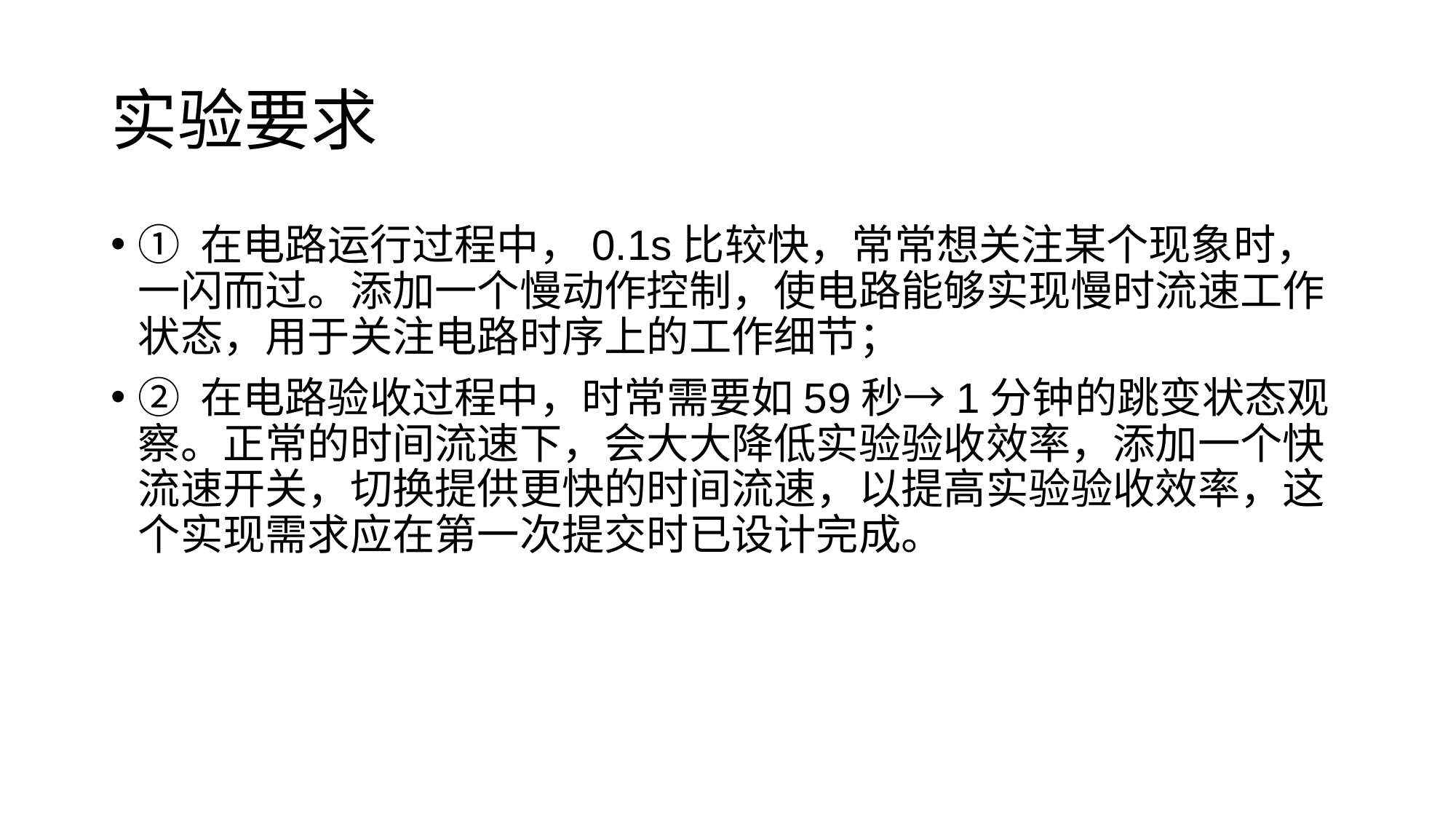

# 实验要求
① 在电路运行过程中，0.1s比较快，常常想关注某个现象时，一闪而过。添加一个慢动作控制，使电路能够实现慢时流速工作状态，用于关注电路时序上的工作细节；
② 在电路验收过程中，时常需要如59秒→1分钟的跳变状态观察。正常的时间流速下，会大大降低实验验收效率，添加一个快流速开关，切换提供更快的时间流速，以提高实验验收效率，这个实现需求应在第一次提交时已设计完成。